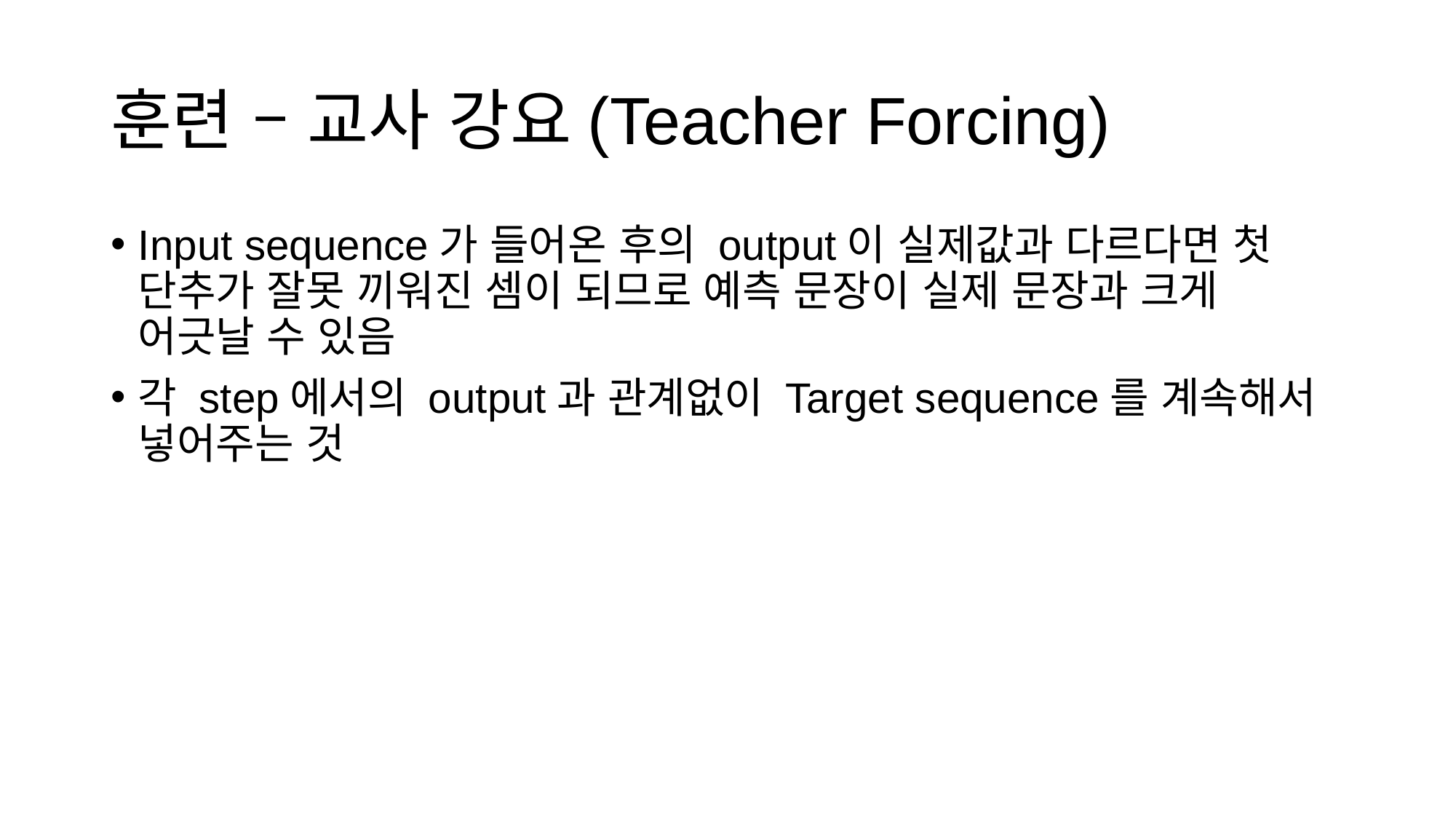

# 훈련 – 교사 강요(Teacher Forcing)
Input sequence가 들어온 후의 output이 실제값과 다르다면 첫 단추가 잘못 끼워진 셈이 되므로 예측 문장이 실제 문장과 크게 어긋날 수 있음
각 step에서의 output과 관계없이 Target sequence를 계속해서 넣어주는 것